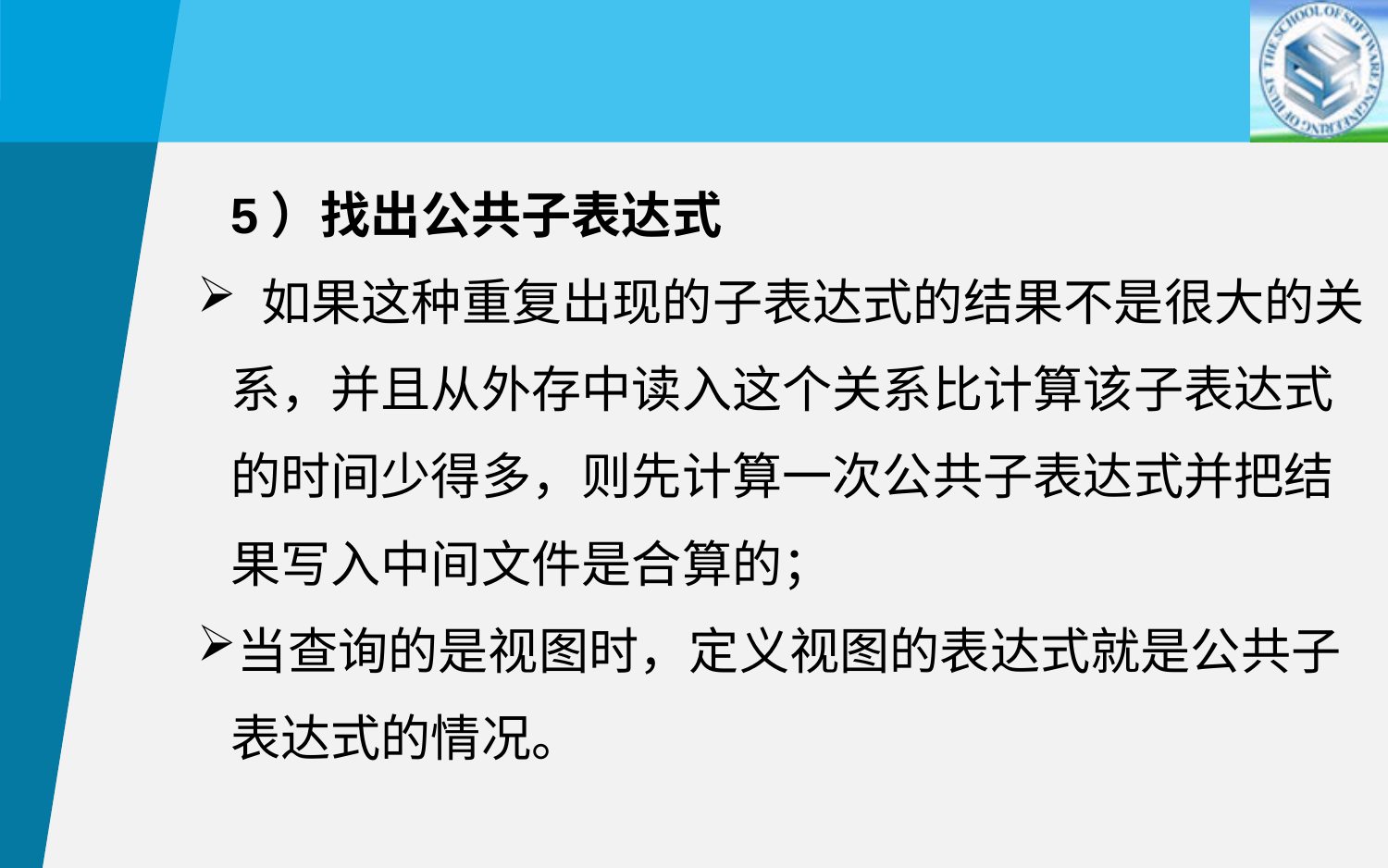

5）找出公共子表达式
 如果这种重复出现的子表达式的结果不是很大的关系，并且从外存中读入这个关系比计算该子表达式的时间少得多，则先计算一次公共子表达式并把结果写入中间文件是合算的；
当查询的是视图时，定义视图的表达式就是公共子表达式的情况。